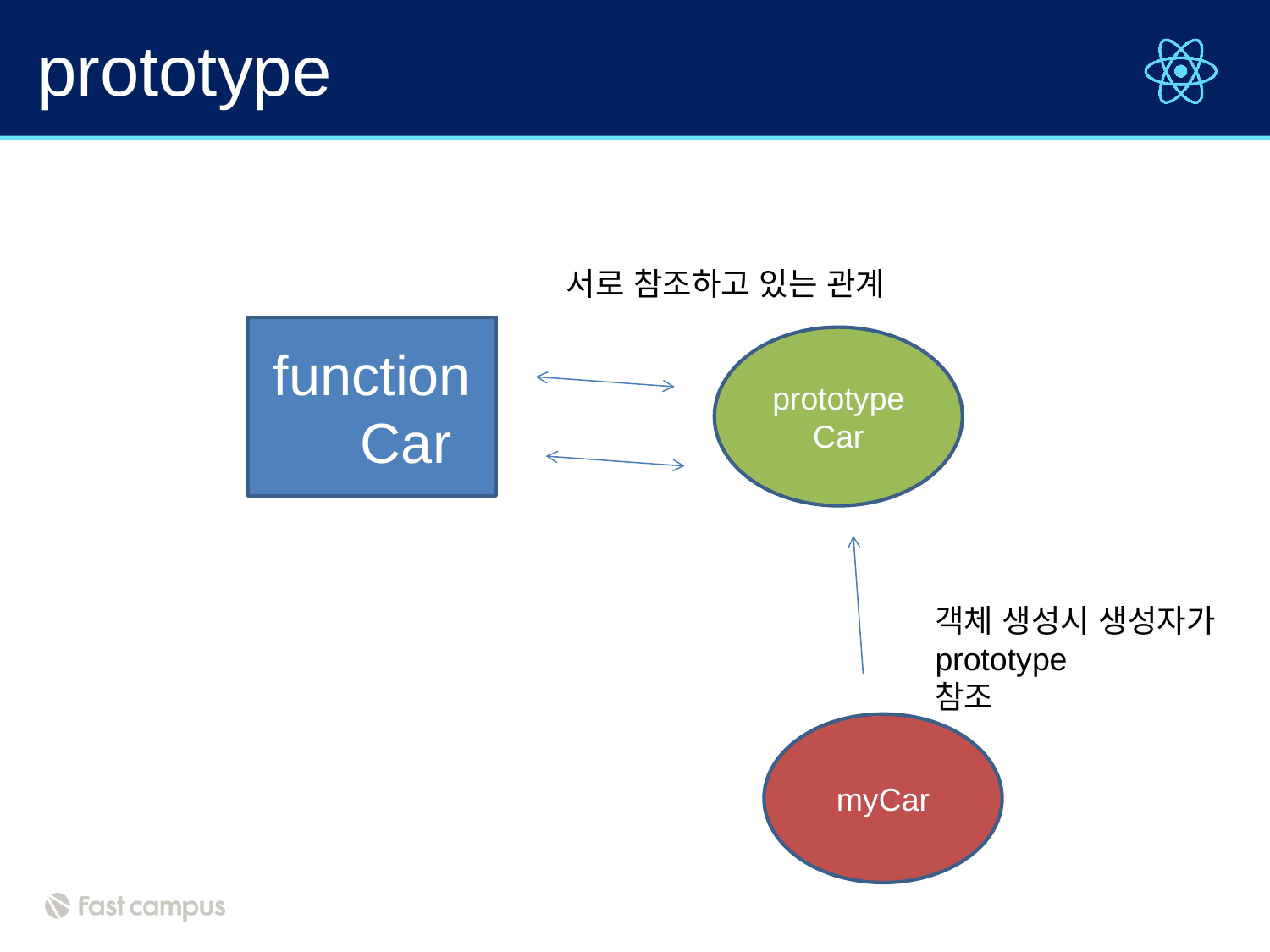

# prototype
서로 참조하고 있는 관계
function Car
prototype
Car
객체 생성시 생성자가
prototype
참조
myCar